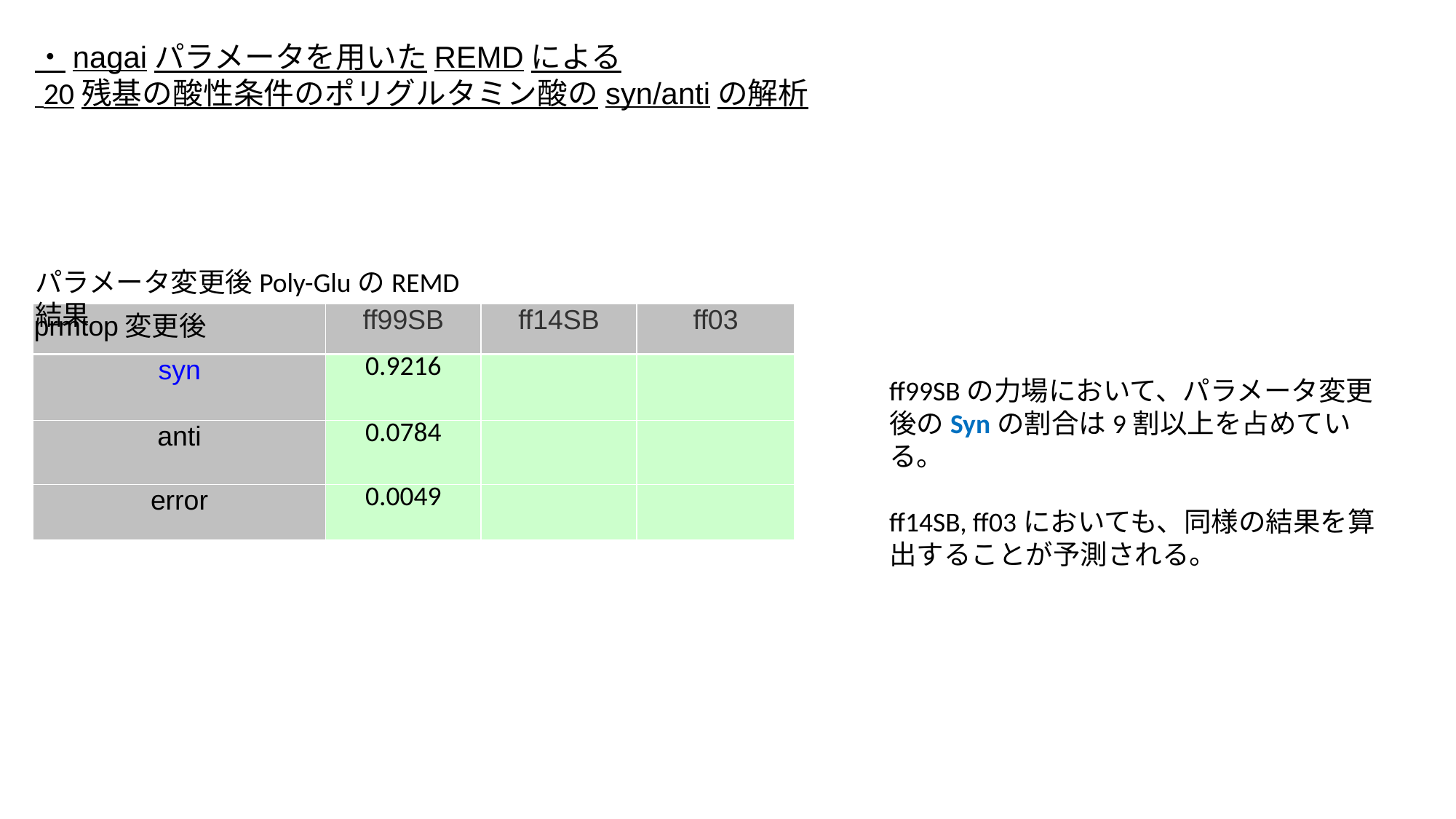

・nagaiパラメータを用いたREMDによる
 20残基の酸性条件のポリグルタミン酸のsyn/antiの解析
パラメータ変更後Poly-GluのREMD結果
| prmtop変更後 | ff99SB | ff14SB | ff03 |
| --- | --- | --- | --- |
| syn | 0.9216 |  |  |
| anti | 0.0784 |  |  |
| error | 0.0049 |  |  |
ff99SBの力場において、パラメータ変更後のSynの割合は9割以上を占めている。

ff14SB, ff03においても、同様の結果を算出することが予測される。